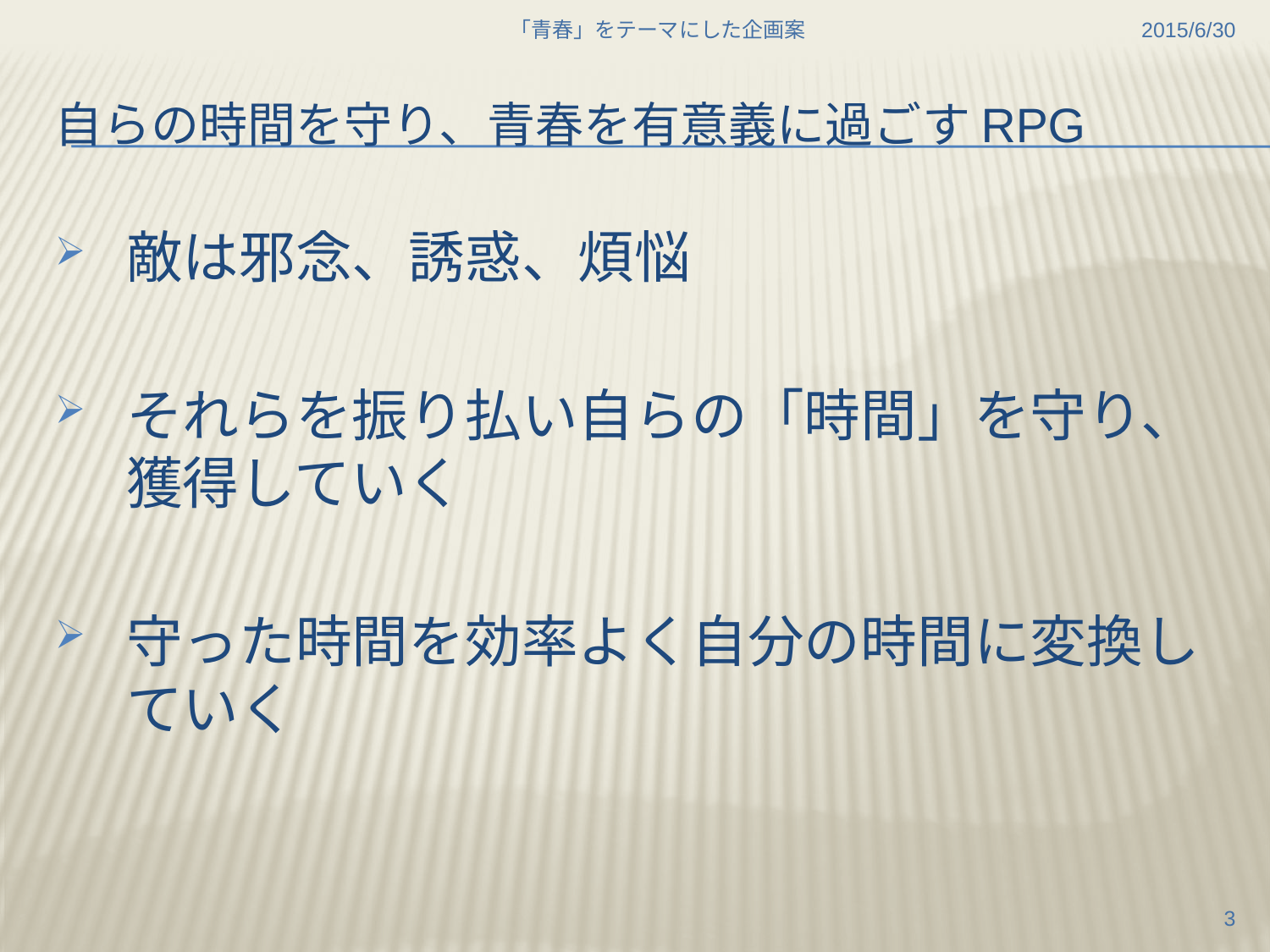

「青春」をテーマにした企画案
2015/6/30
# 自らの時間を守り、青春を有意義に過ごすRPG
敵は邪念、誘惑、煩悩

それらを振り払い自らの「時間」を守り、獲得していく

守った時間を効率よく自分の時間に変換していく
3